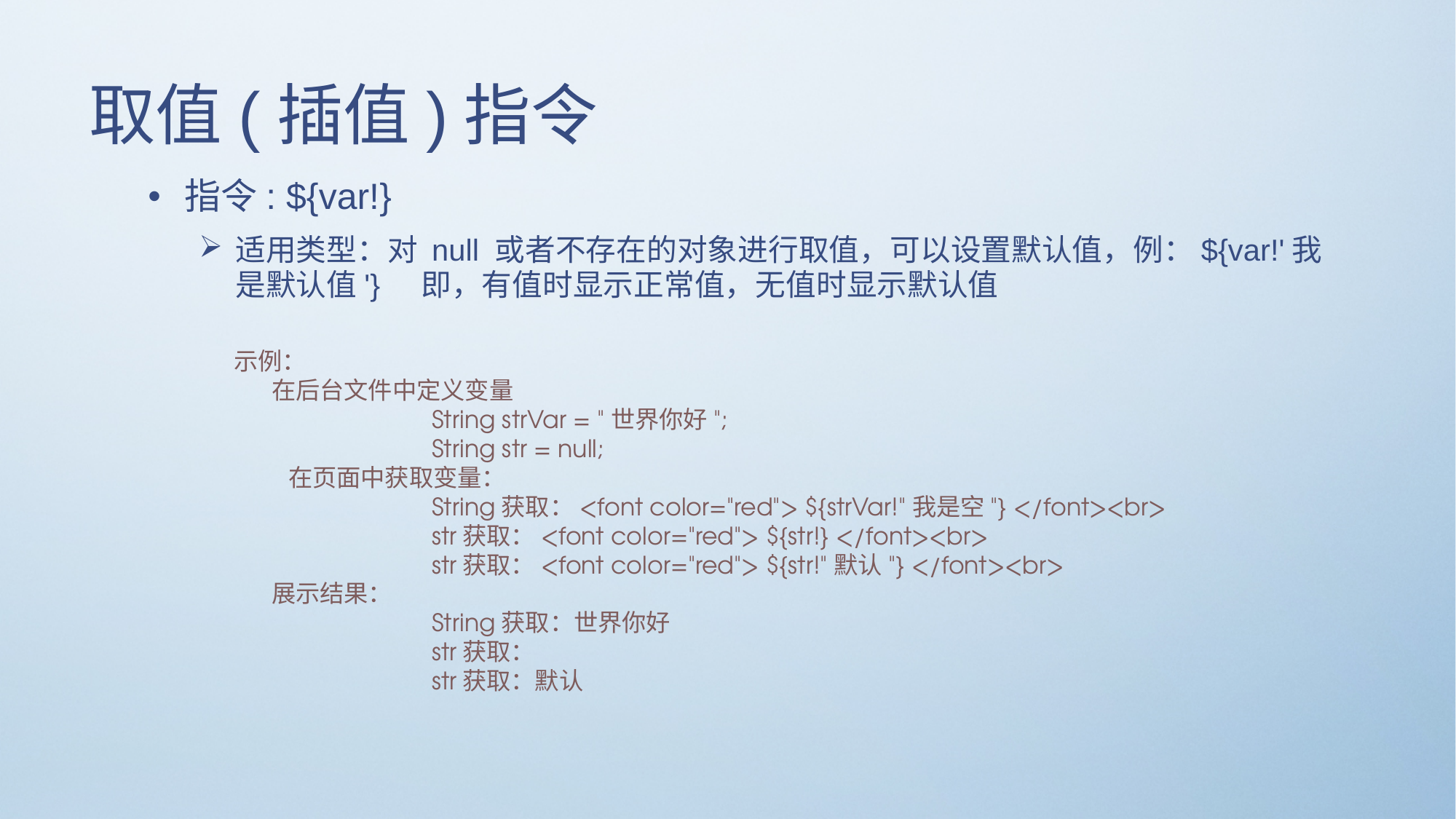

# 取值(插值)指令
指令: ${var!}
适用类型：对 null 或者不存在的对象进行取值，可以设置默认值，例：${var!'我是默认值'}    即，有值时显示正常值，无值时显示默认值
            示例：
	在后台文件中定义变量
                                        String strVar = "世界你好";
                                        String str = null;
                      在页面中获取变量：
                                        String获取：<font color="red"> ${strVar!"我是空"} </font><br>
                                        str获取：<font color="red"> ${str!} </font><br>
                                        str获取：<font color="red"> ${str!"默认"} </font><br>
	展示结果：
                                        String获取：世界你好
                                        str获取：
                                        str获取：默认